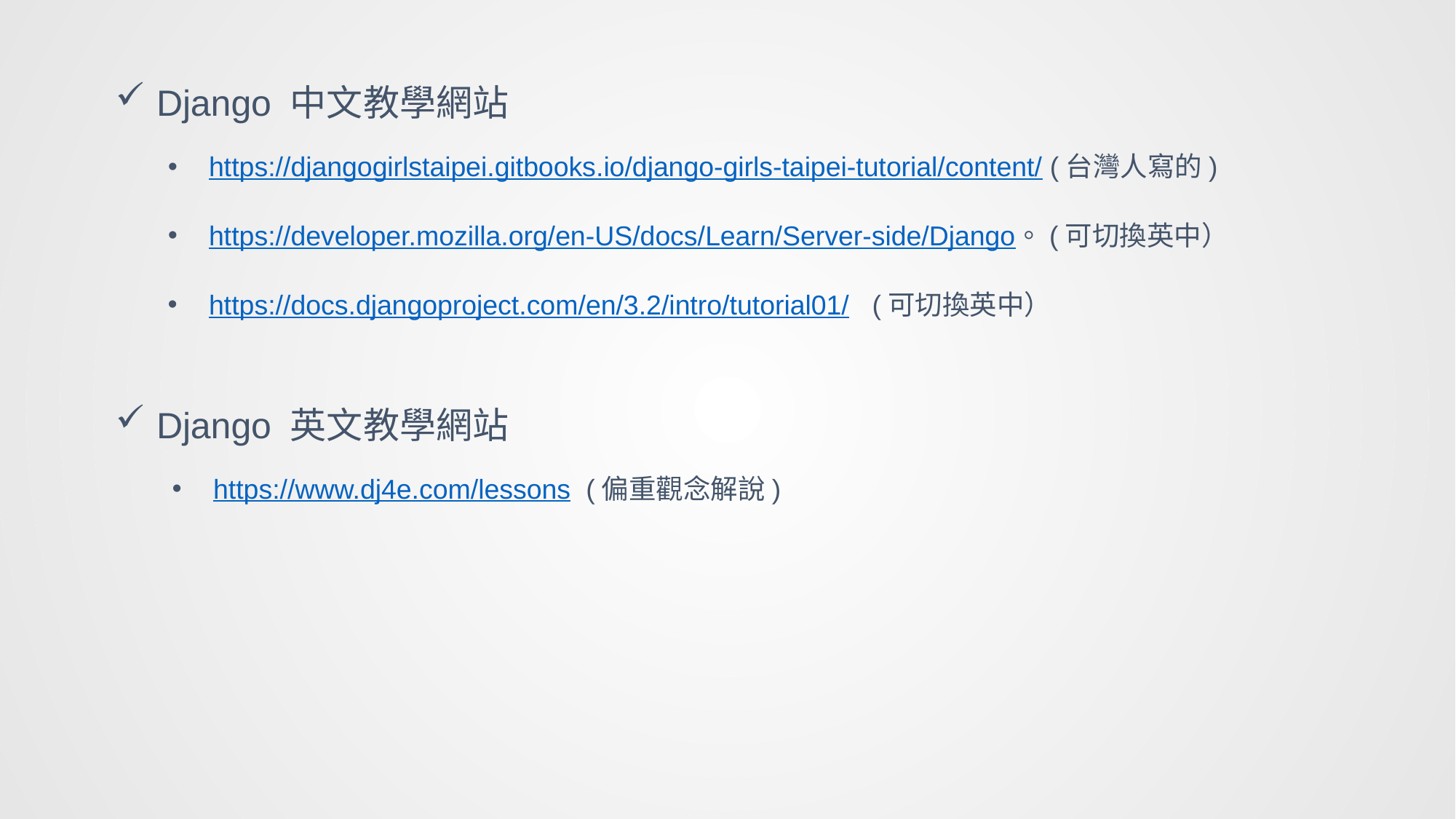

Django 中文教學網站
https://djangogirlstaipei.gitbooks.io/django-girls-taipei-tutorial/content/ (台灣人寫的)
https://developer.mozilla.org/en-US/docs/Learn/Server-side/Django。(可切換英中）
https://docs.djangoproject.com/en/3.2/intro/tutorial01/   (可切換英中）
Django 英文教學網站
https://www.dj4e.com/lessons  (偏重觀念解說)